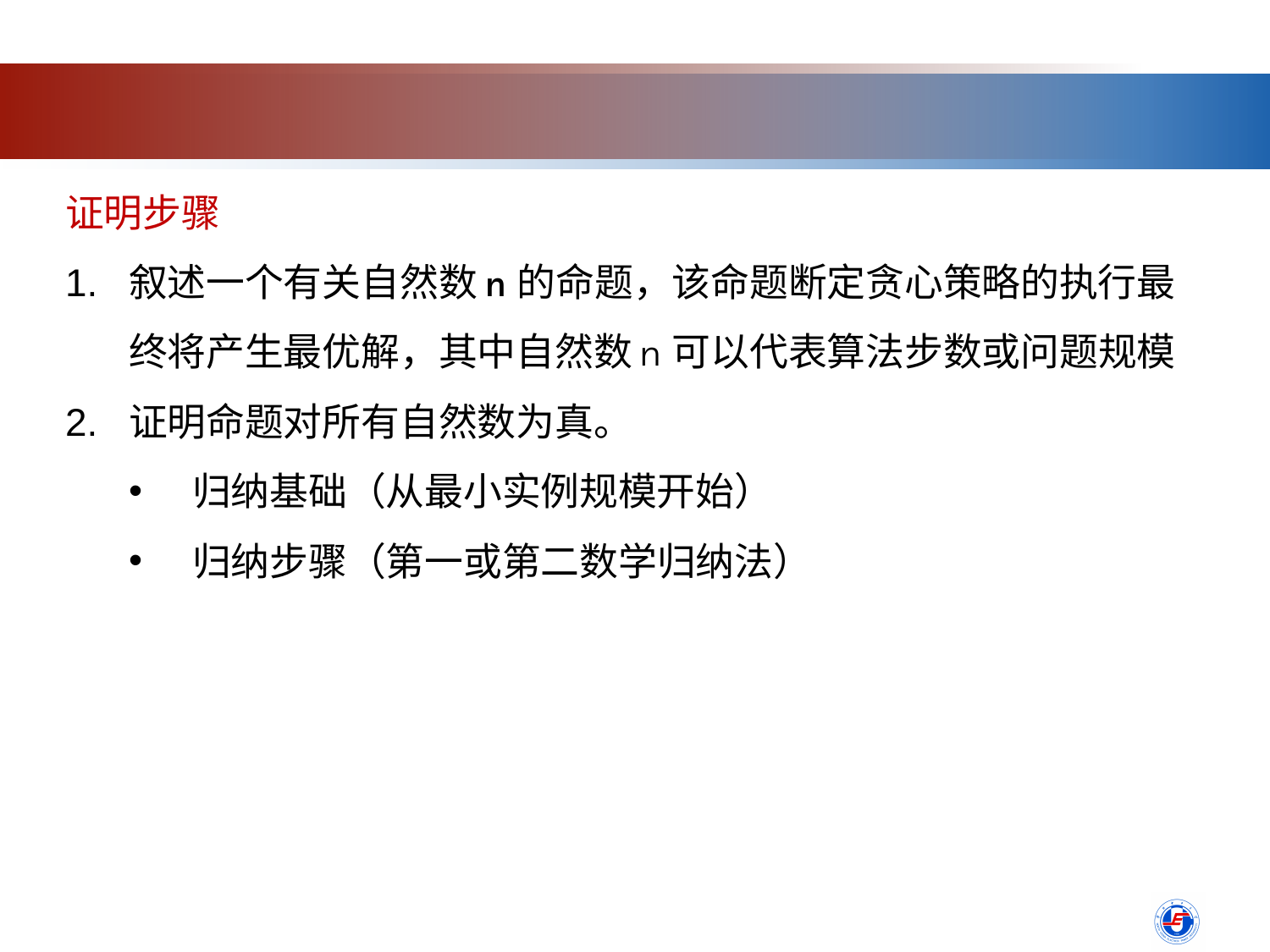

证明步骤
叙述一个有关自然数n的命题，该命题断定贪心策略的执行最终将产生最优解，其中自然数n可以代表算法步数或问题规模
证明命题对所有自然数为真。
归纳基础（从最小实例规模开始）
归纳步骤（第一或第二数学归纳法）